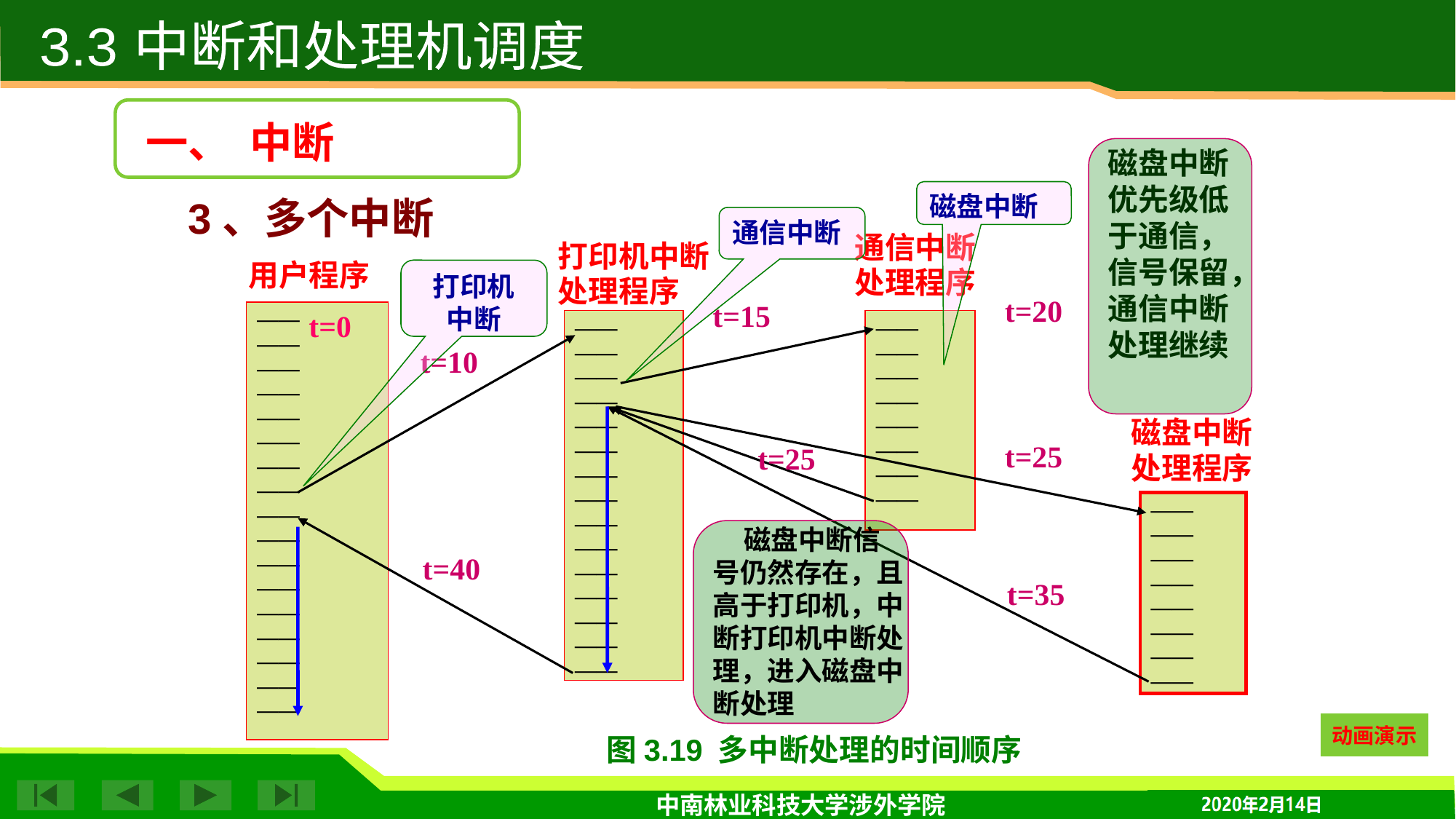

3.3 中断和处理机调度

一、  中断

磁盘中断优先级低于通信，信号保留，通信中断处理继续
磁盘中断
3、多个中断
通信中断
通信中断
处理程序
打印机中断
处理程序
用户程序
打印机
中断
t=20
t=15
——
——
——
——
——
——
——
——
——
——
——
——
——
——
——
——
——
t=0
——
——
——
——
——
——
——
——
——
——
——
——
——
——
——

——
——
——
——
——
——
——
——

t=10

磁盘中断
处理程序
t=25
t=25
——
——
——
——
——
——
——
——
    磁盘中断信号仍然存在，且高于打印机，中断打印机中断处理，进入磁盘中断处理

t=40
t=35
动画演示
图3.19 多中断处理的时间顺序